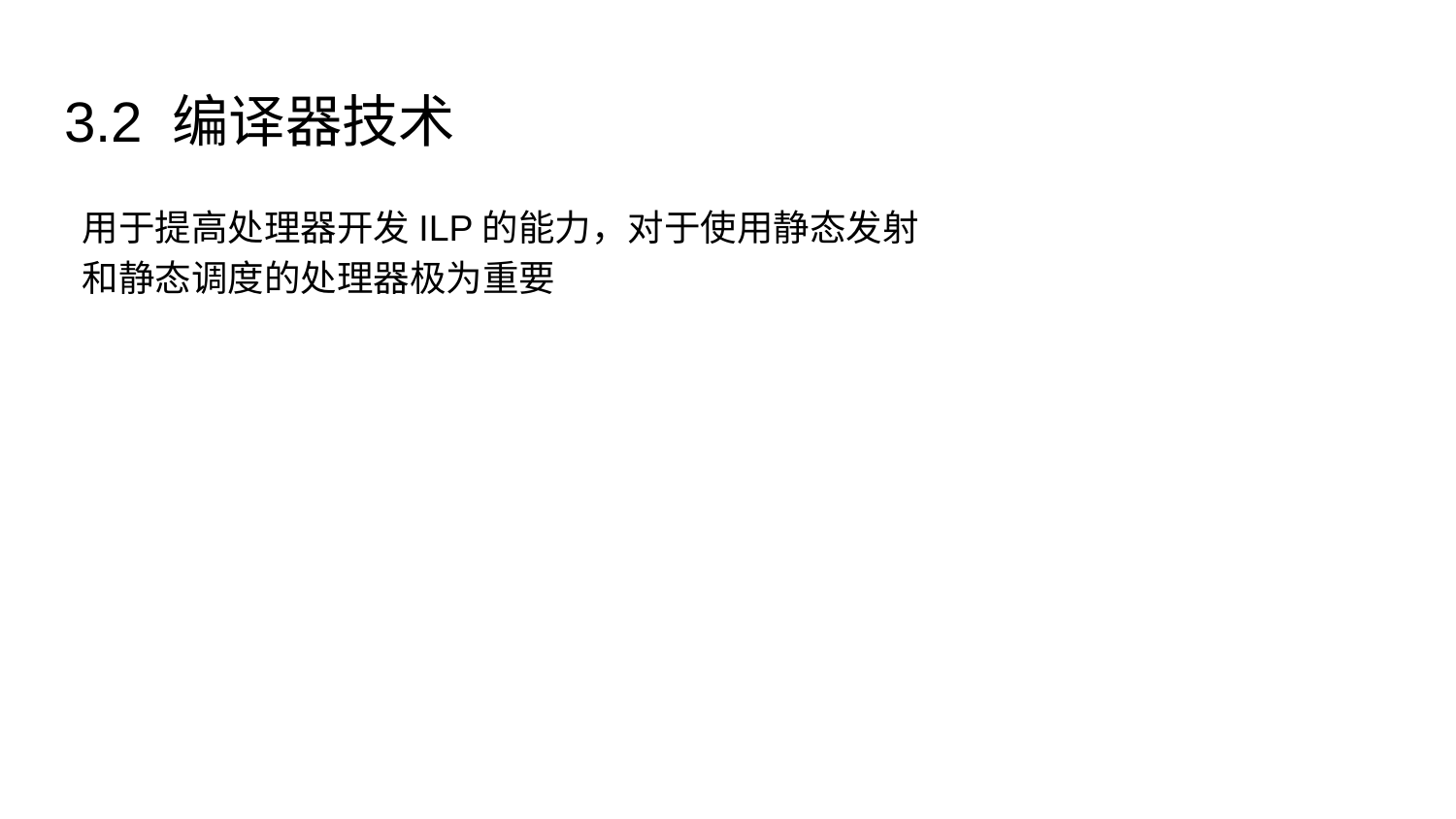

# 3.2 编译器技术
用于提高处理器开发ILP的能力，对于使用静态发射和静态调度的处理器极为重要